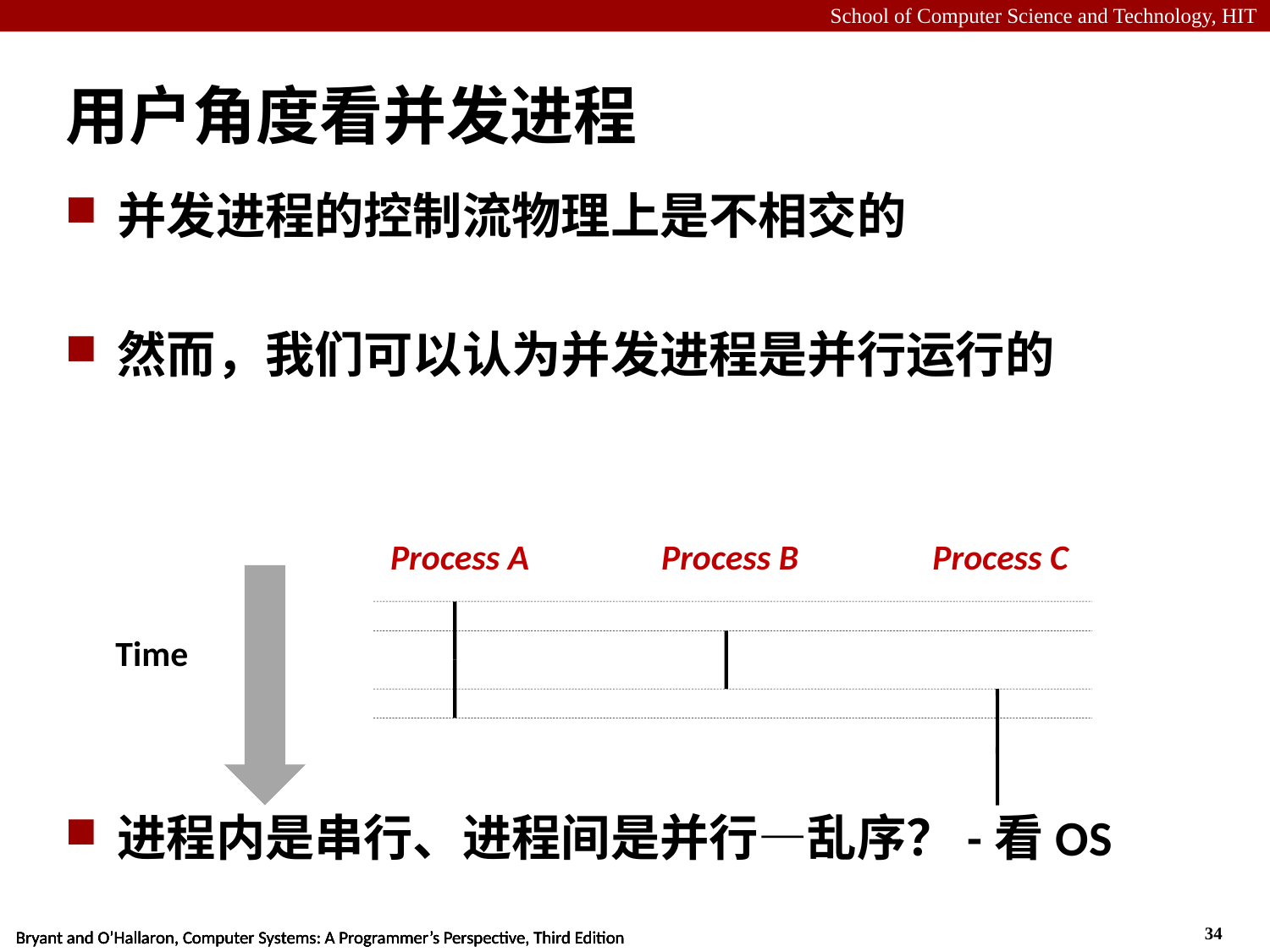

# 用户角度看并发进程
并发进程的控制流物理上是不相交的

然而，我们可以认为并发进程是并行运行的

进程内是串行、进程间是并行—乱序？-看OS
Process A
Process B
Process C

Time